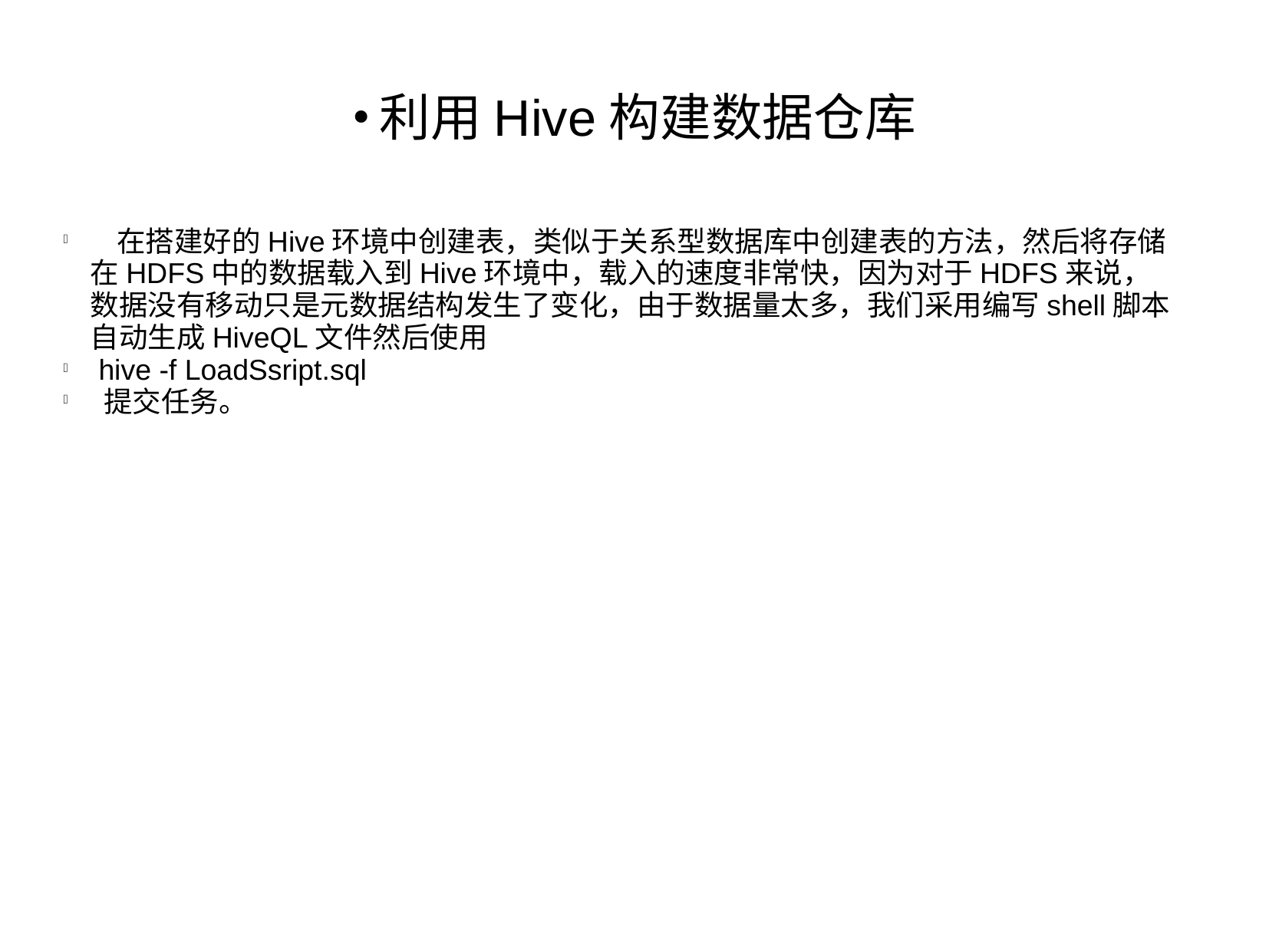

利用Hive构建数据仓库
   在搭建好的Hive环境中创建表，类似于关系型数据库中创建表的方法，然后将存储在HDFS中的数据载入到Hive环境中，载入的速度非常快，因为对于HDFS来说，数据没有移动只是元数据结构发生了变化，由于数据量太多，我们采用编写shell脚本自动生成HiveQL文件然后使用
 hive -f LoadSsript.sql
 提交任务。